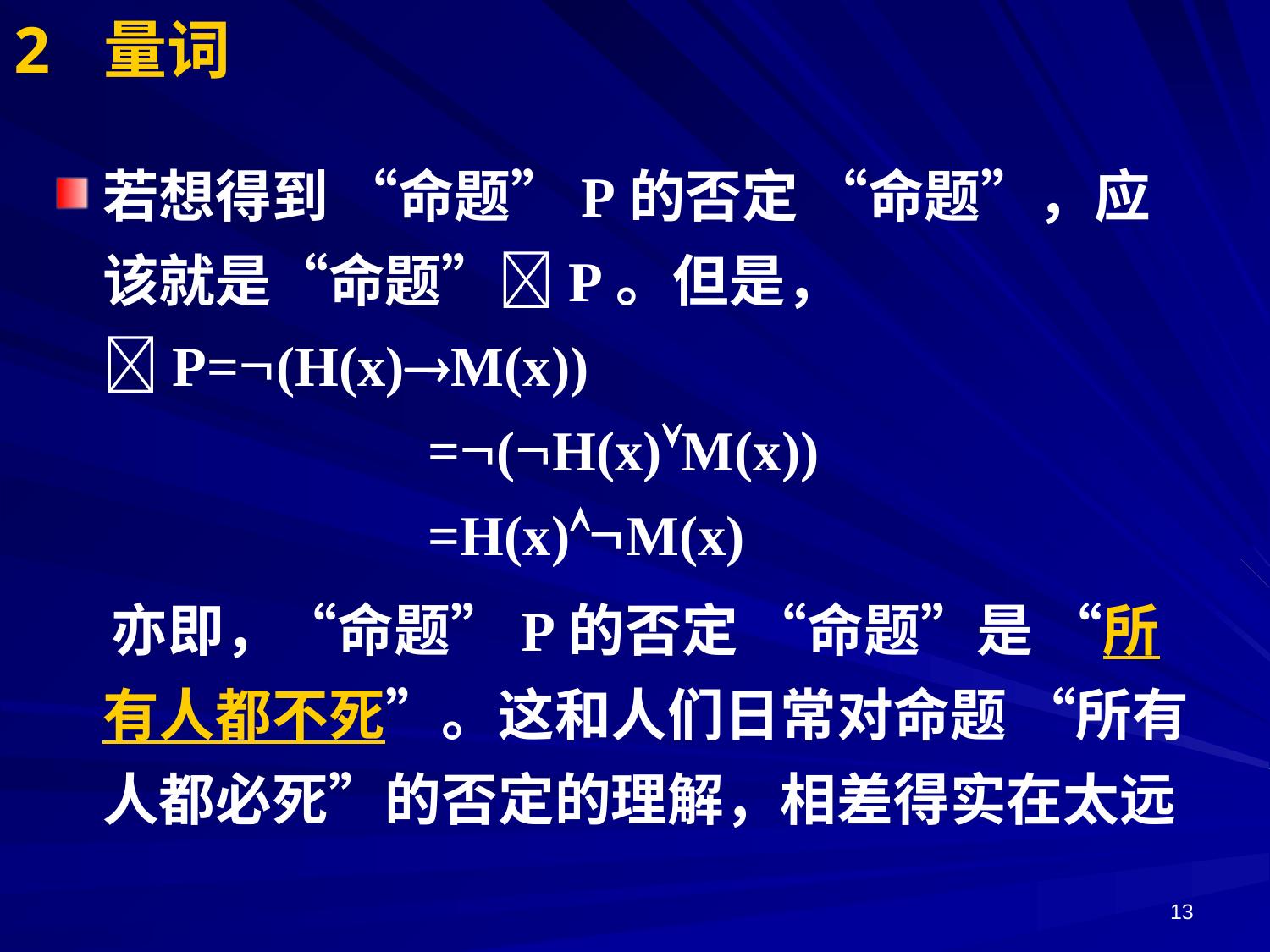

# 2 量词
若想得到 “命题”P的否定 “命题”，应该就是“命题”¬P。但是，	¬P=¬(H(x)→M(x))
		=¬(¬H(x)∨M(x))
		=H(x)∧¬M(x)
　亦即，“命题”P的否定 “命题”是 “所有人都不死”。这和人们日常对命题 “所有人都必死”的否定的理解，相差得实在太远
13